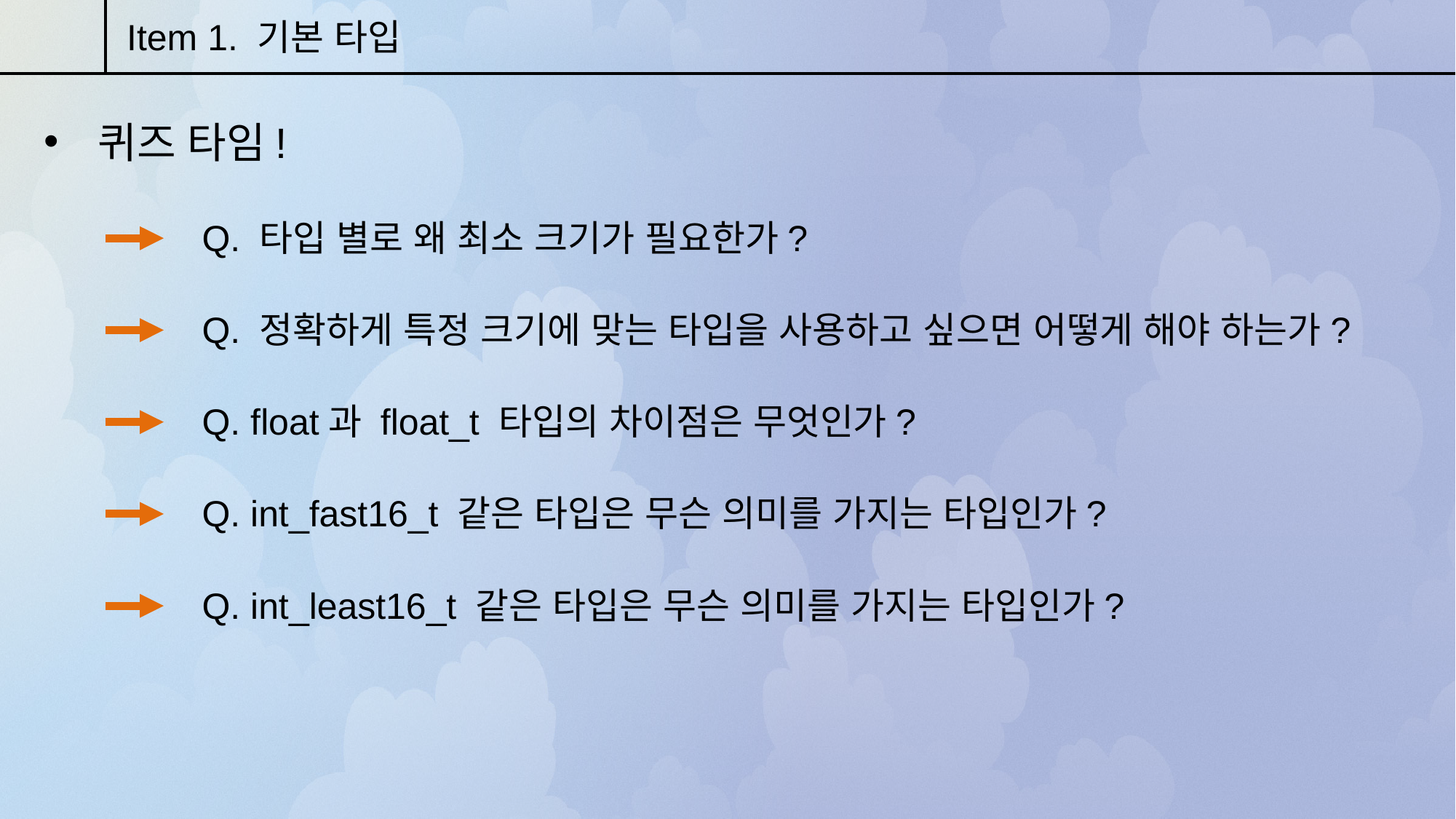

Item 1. 기본 타입
 퀴즈 타임!
Q. 타입 별로 왜 최소 크기가 필요한가?
Q. 정확하게 특정 크기에 맞는 타입을 사용하고 싶으면 어떻게 해야 하는가?
Q. float과 float_t 타입의 차이점은 무엇인가?
Q. int_fast16_t 같은 타입은 무슨 의미를 가지는 타입인가?
Q. int_least16_t 같은 타입은 무슨 의미를 가지는 타입인가?